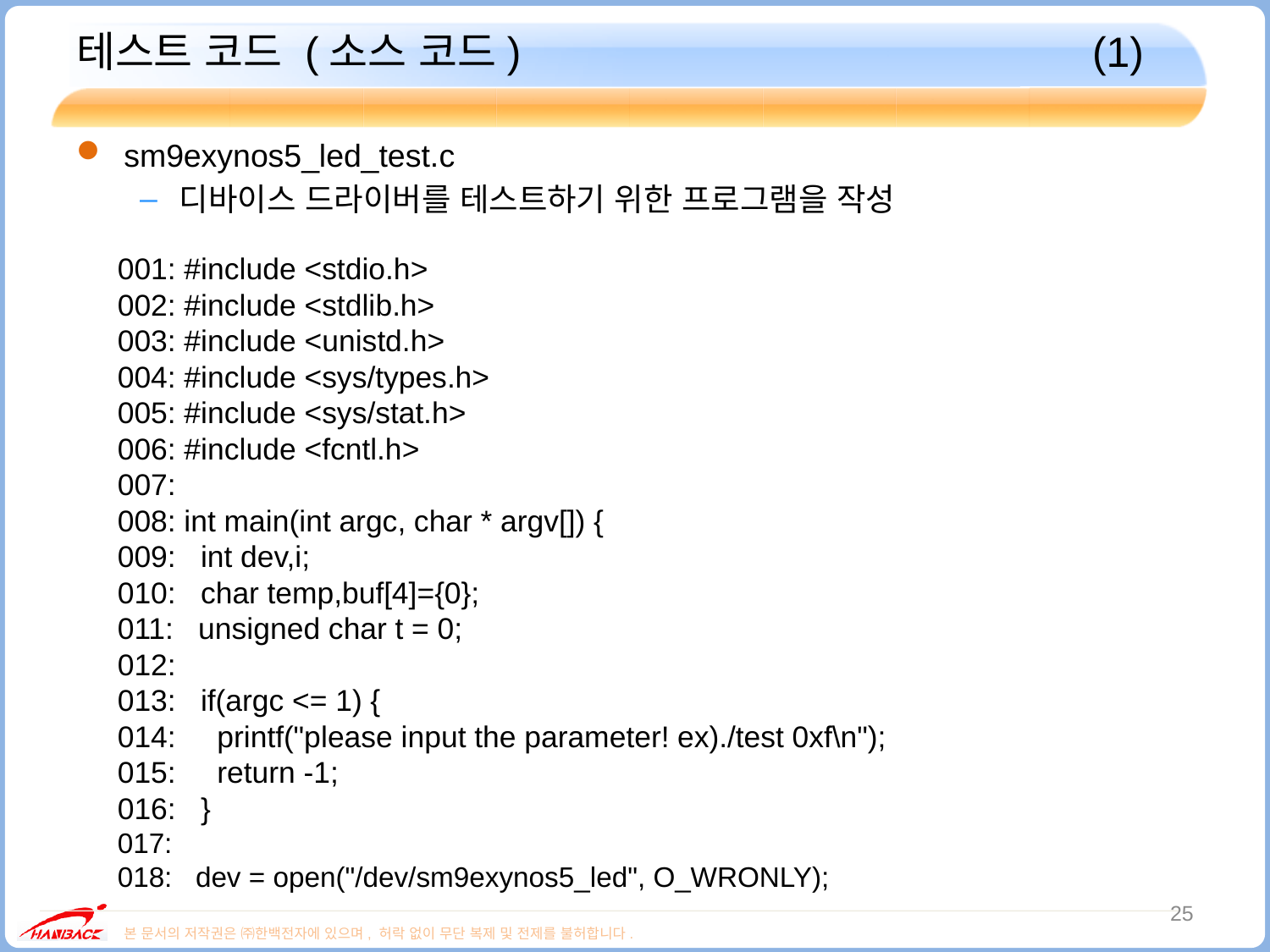

# 테스트 코드 (소스 코드)					(1)
sm9exynos5_led_test.c
디바이스 드라이버를 테스트하기 위한 프로그램을 작성
001: #include <stdio.h>
002: #include <stdlib.h>
003: #include <unistd.h>
004: #include <sys/types.h>
005: #include <sys/stat.h>
006: #include <fcntl.h>
007:
008: int main(int argc, char * argv[]) {
009:   int dev,i;
010:   char temp,buf[4]={0};
011:   unsigned char t = 0;
012:
013:   if(argc <= 1) {
014:     printf("please input the parameter! ex)./test 0xf\n");
015:     return -1;
016:   }
017:
018:   dev = open("/dev/sm9exynos5_led", O_WRONLY);
25